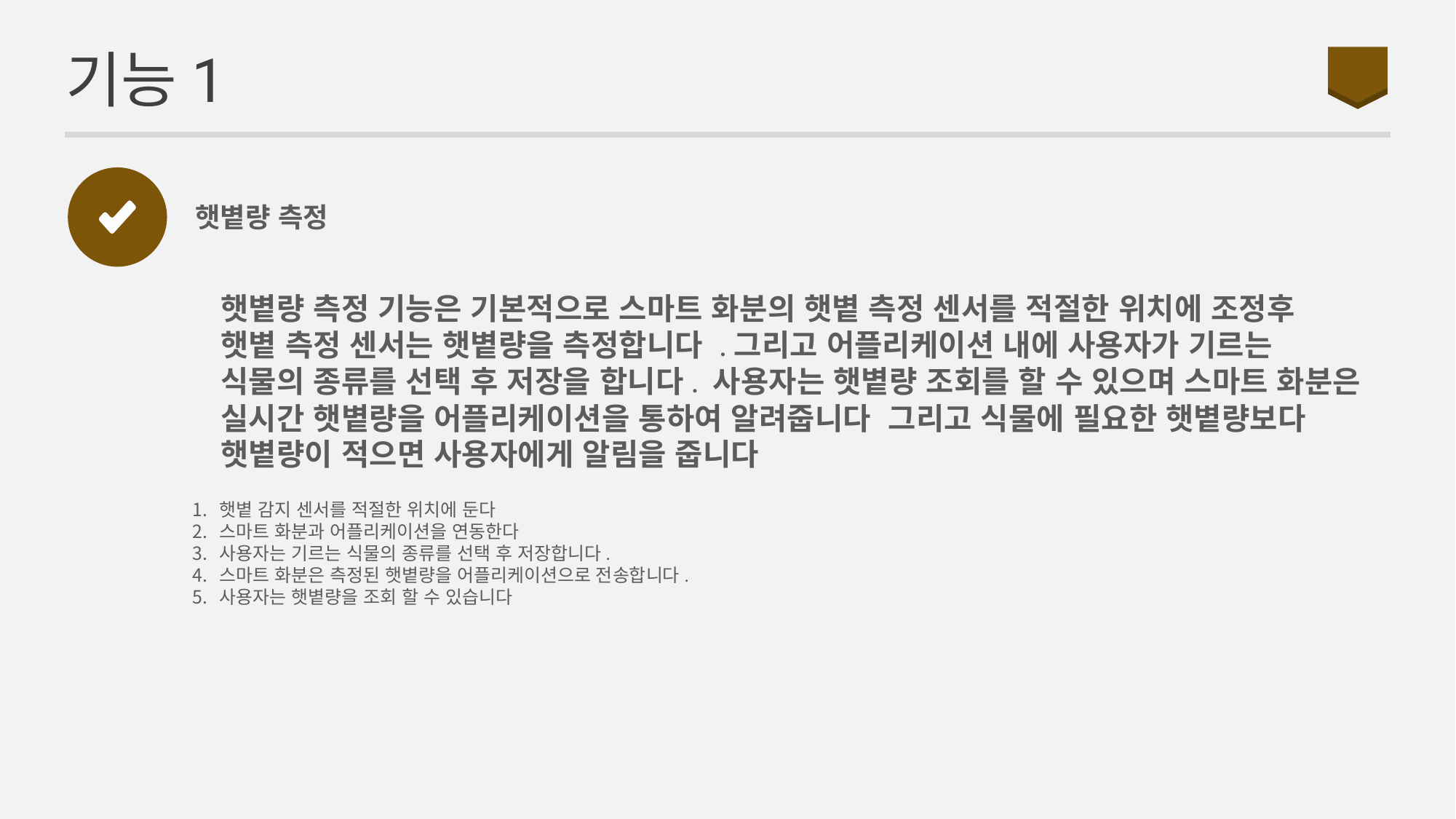

# 기능1

햇볕량 측정
햇볕량 측정 기능은 기본적으로 스마트 화분의 햇볕 측정 센서를 적절한 위치에 조정후
햇볕 측정 센서는 햇볕량을 측정합니다 .그리고 어플리케이션 내에 사용자가 기르는
식물의 종류를 선택 후 저장을 합니다. 사용자는 햇볕량 조회를 할 수 있으며 스마트 화분은
실시간 햇볕량을 어플리케이션을 통하여 알려줍니다  그리고 식물에 필요한 햇볕량보다
햇볕량이 적으면 사용자에게 알림을 줍니다
햇볕 감지 센서를 적절한 위치에 둔다
스마트 화분과 어플리케이션을 연동한다
사용자는 기르는 식물의 종류를 선택 후 저장합니다.
스마트 화분은 측정된 햇볕량을 어플리케이션으로 전송합니다.
사용자는 햇볕량을 조회 할 수 있습니다